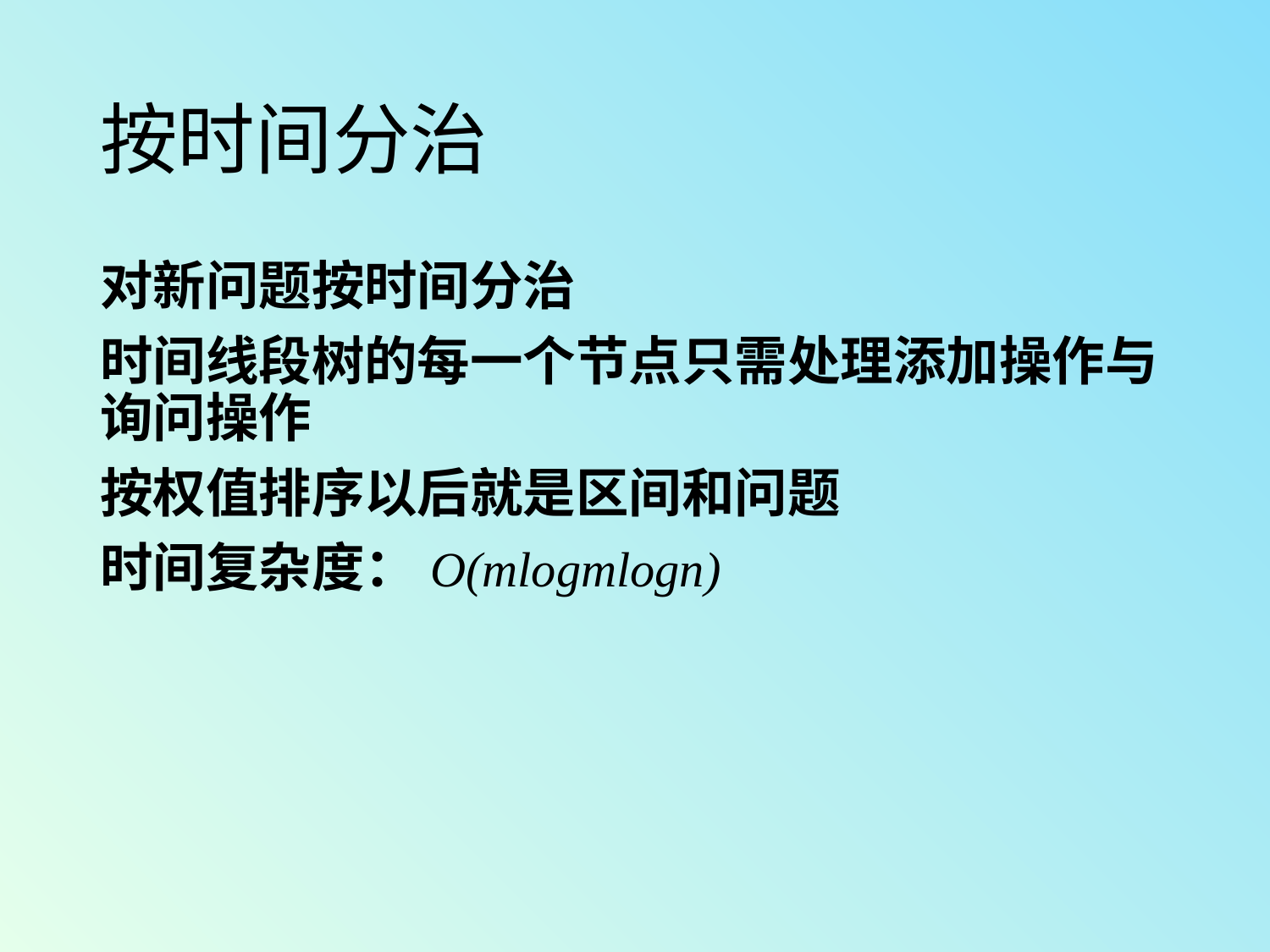

# 按时间分治
对新问题按时间分治
时间线段树的每一个节点只需处理添加操作与询问操作
按权值排序以后就是区间和问题
时间复杂度：O(mlogmlogn)